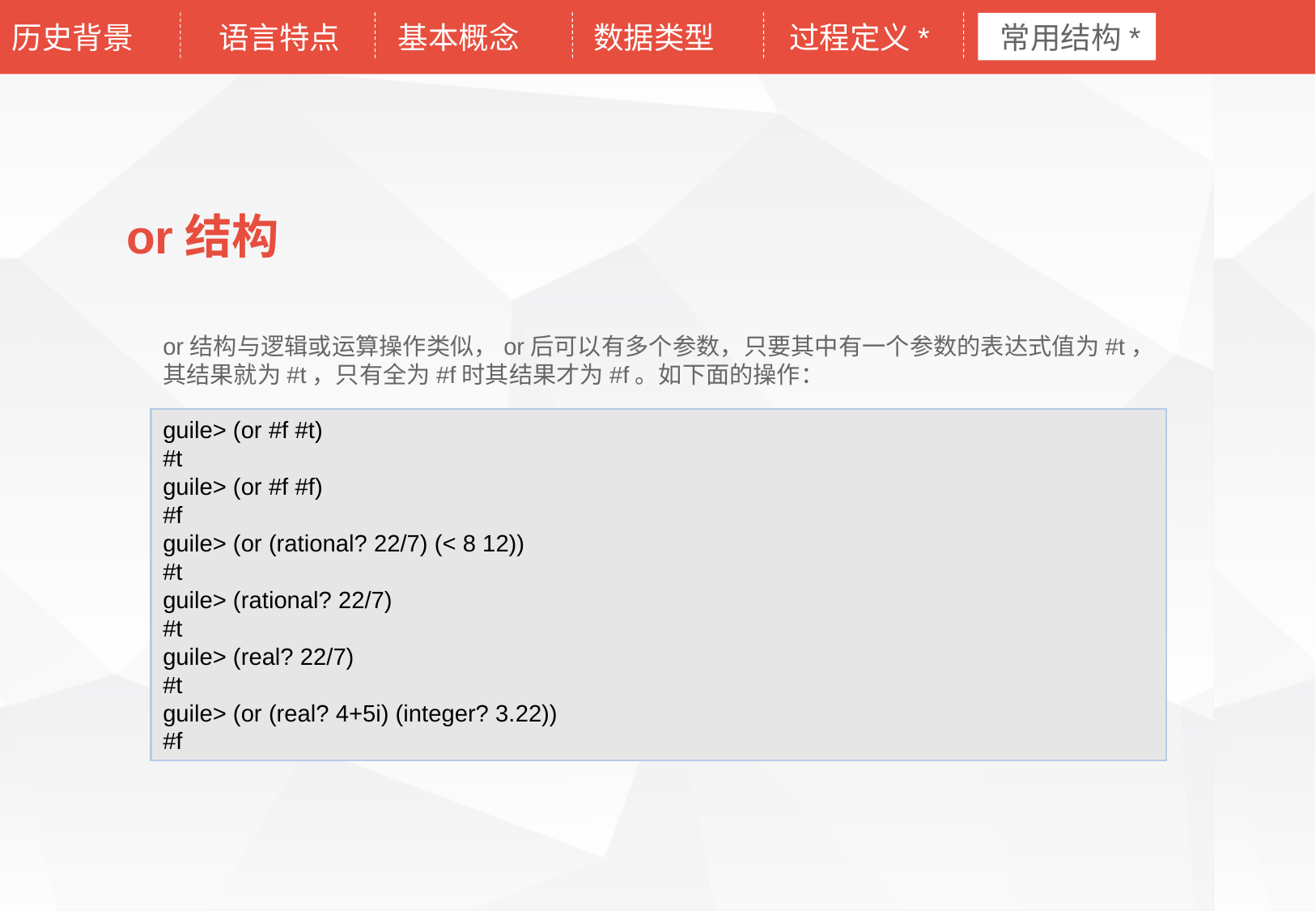

历史背景

语言特点

基本概念

数据类型

过程定义*

常用结构*

or结构
or结构与逻辑或运算操作类似，or后可以有多个参数，只要其中有一个参数的表达式值为#t，其结果就为#t，只有全为#f时其结果才为#f。如下面的操作：
guile> (or #f #t)
#t
guile> (or #f #f)
#f
guile> (or (rational? 22/7) (< 8 12))
#t
guile> (rational? 22/7)
#t
guile> (real? 22/7)
#t
guile> (or (real? 4+5i) (integer? 3.22))
#f